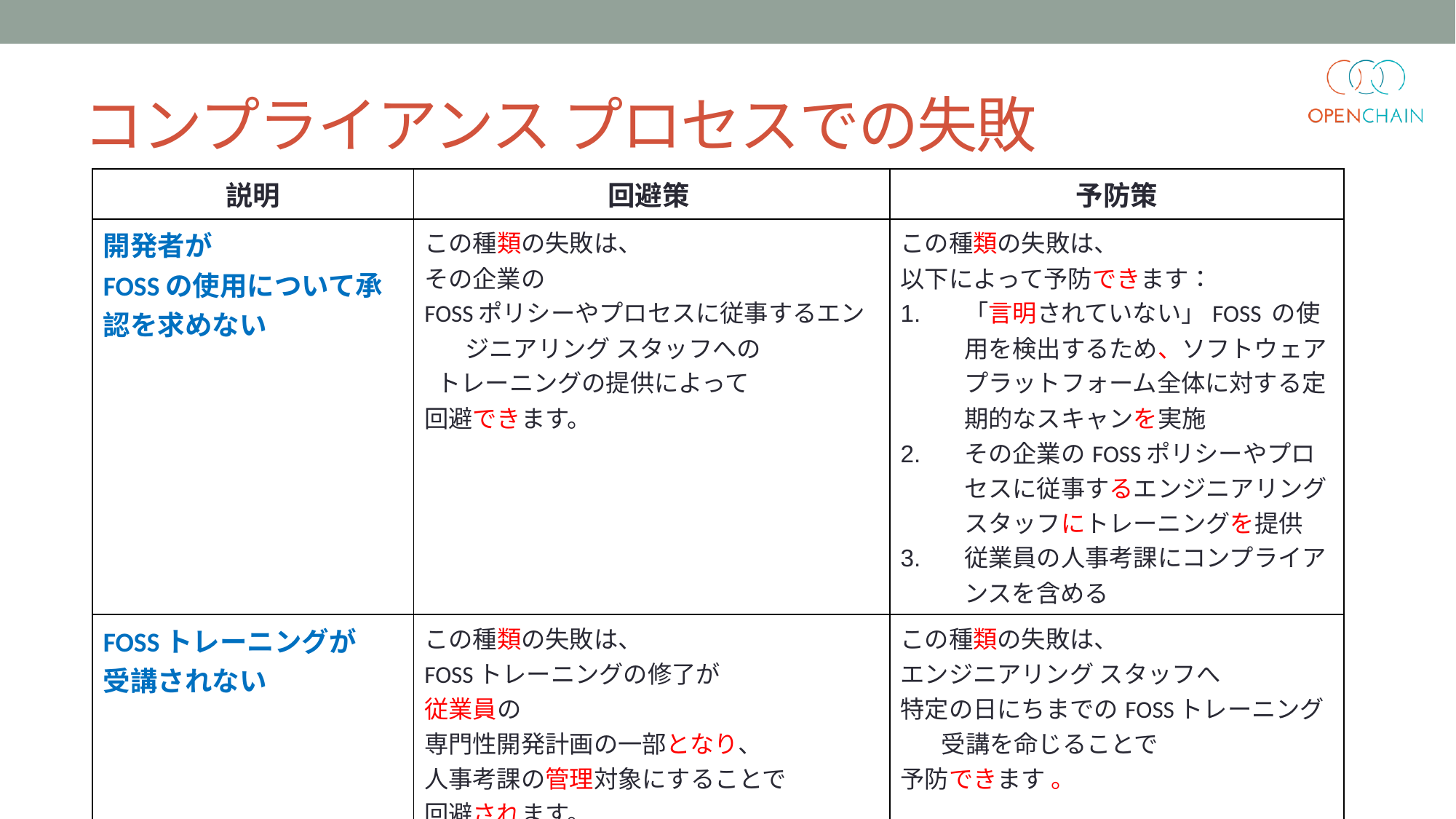

# コンプライアンス プロセスでの失敗
| 説明 | 回避策 | 予防策 |
| --- | --- | --- |
| 開発者が FOSSの使用について承認を求めない | この種類の失敗は、 その企業の FOSSポリシーやプロセスに従事するエンジニアリング スタッフへの トレーニングの提供によって 回避できます。 | この種類の失敗は、 以下によって予防できます： 「言明されていない」FOSS の使用を検出するため、ソフトウェア プラットフォーム全体に対する定期的なスキャンを実施 その企業のFOSSポリシーやプロセスに従事するエンジニアリング スタッフにトレーニングを提供 従業員の人事考課にコンプライアンスを含める |
| FOSSトレーニングが 受講されない | この種類の失敗は、 FOSSトレーニングの修了が 従業員の 専門性開発計画の一部となり、 人事考課の管理対象にすることで 回避されます。 | この種類の失敗は、 エンジニアリング スタッフへ 特定の日にちまでのFOSSトレーニング受講を命じることで 予防できます 。 |